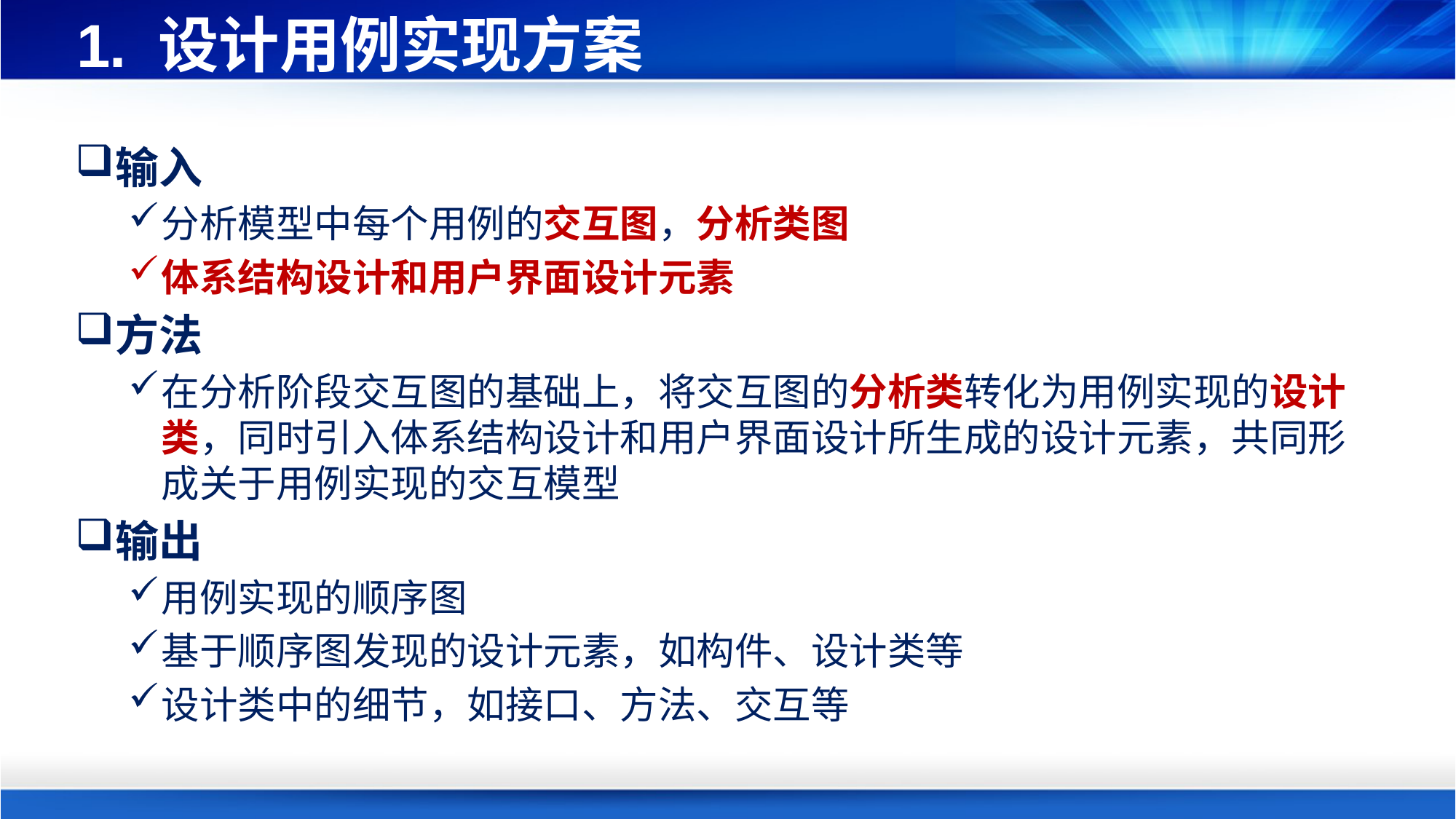

# 1. 设计用例实现方案
输入
分析模型中每个用例的交互图，分析类图
体系结构设计和用户界面设计元素
方法
在分析阶段交互图的基础上，将交互图的分析类转化为用例实现的设计类，同时引入体系结构设计和用户界面设计所生成的设计元素，共同形成关于用例实现的交互模型
输出
用例实现的顺序图
基于顺序图发现的设计元素，如构件、设计类等
设计类中的细节，如接口、方法、交互等